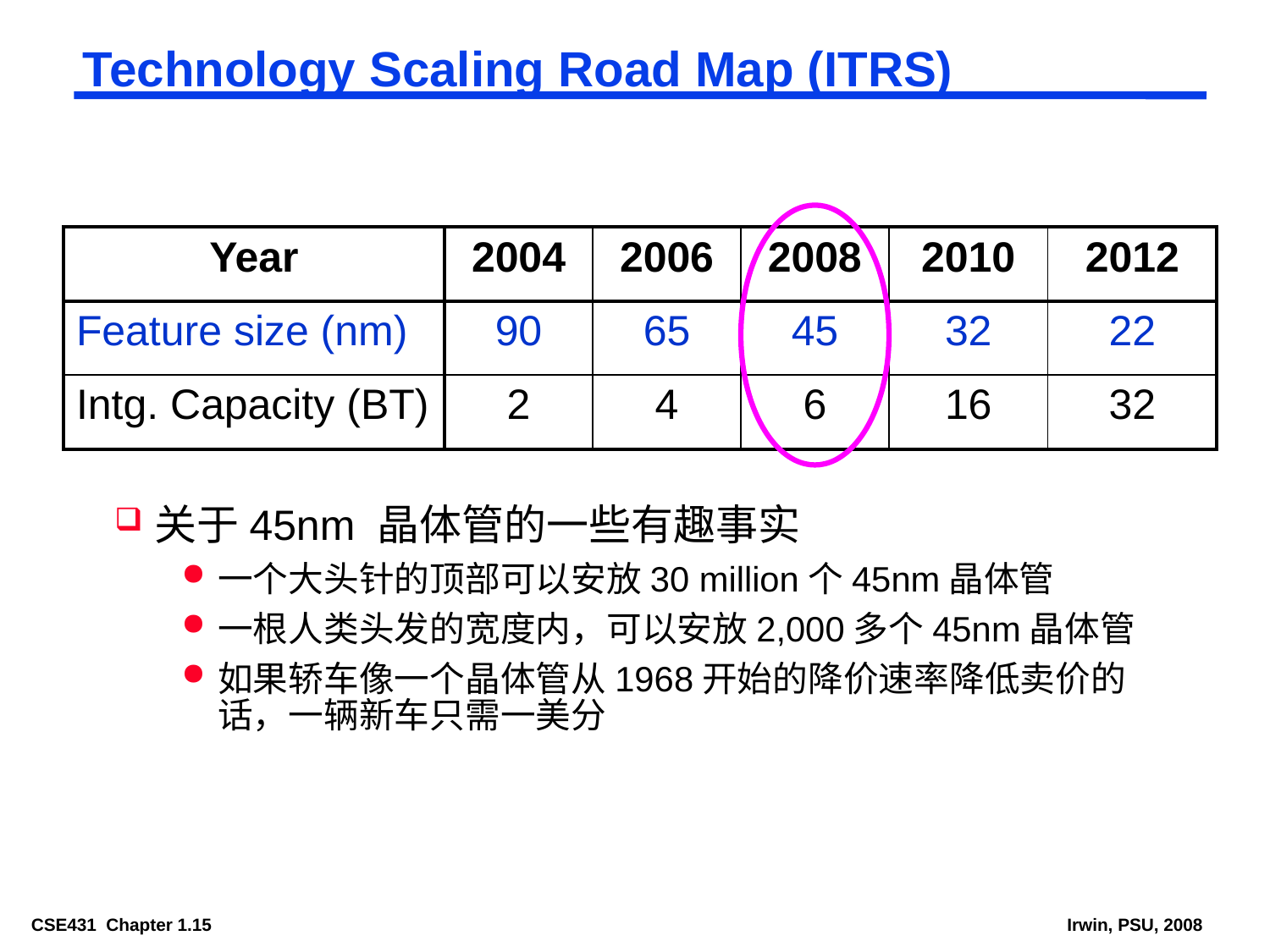

# Technology Scaling Road Map (ITRS)

| Year | 2004 | 2006 | 2008 | 2010 | 2012 |
| --- | --- | --- | --- | --- | --- |
| Feature size (nm) | 90 | 65 | 45 | 32 | 22 |
| Intg. Capacity (BT) | 2 | 4 | 6 | 16 | 32 |
关于45nm 晶体管的一些有趣事实
一个大头针的顶部可以安放30 million个45nm晶体管
一根人类头发的宽度内，可以安放2,000多个45nm晶体管
如果轿车像一个晶体管从1968开始的降价速率降低卖价的话，一辆新车只需一美分